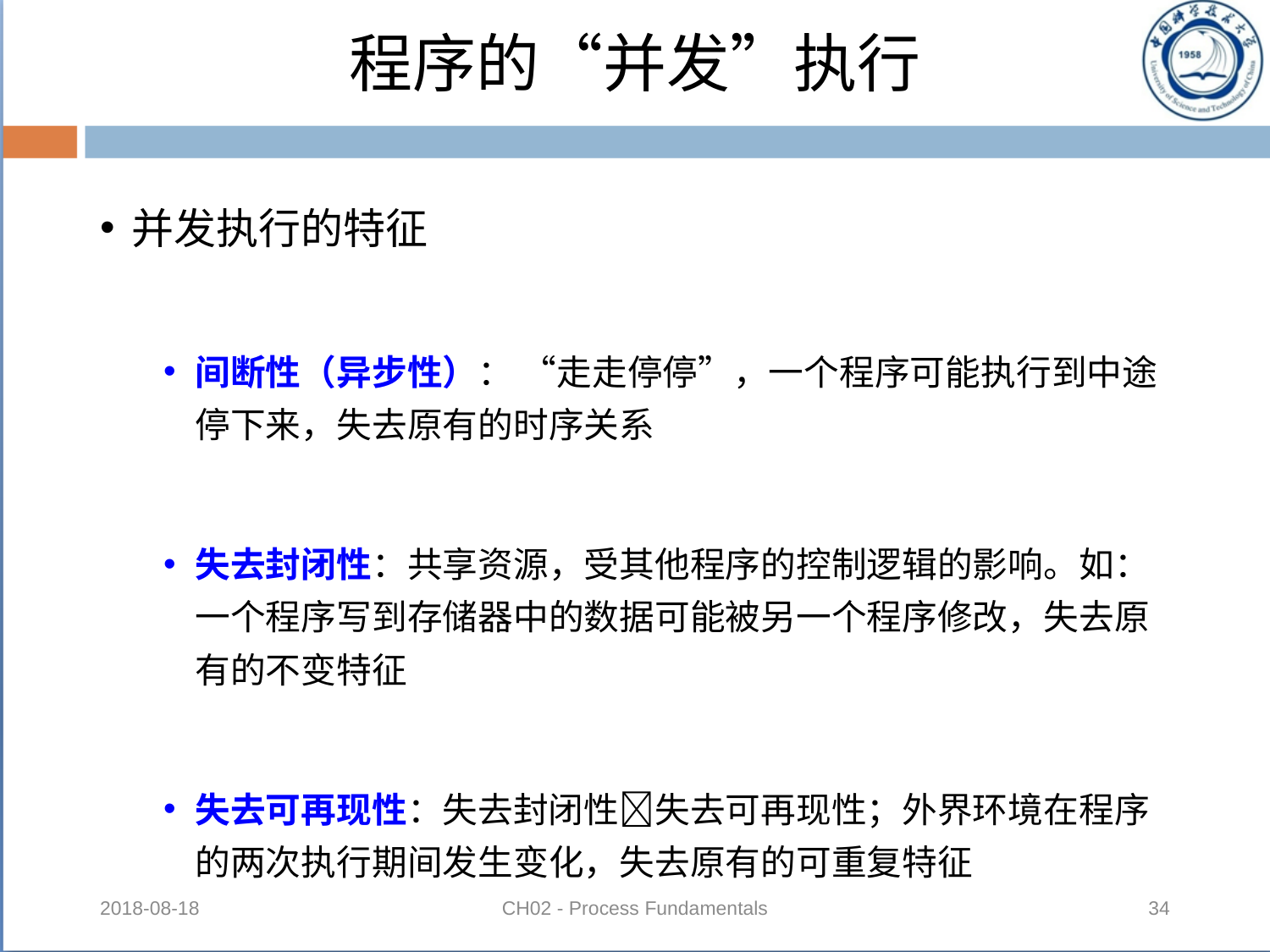

# 程序的“并发”执行
并发执行的特征

间断性（异步性）： “走走停停”，一个程序可能执行到中途停下来，失去原有的时序关系

失去封闭性：共享资源，受其他程序的控制逻辑的影响。如：一个程序写到存储器中的数据可能被另一个程序修改，失去原有的不变特征

失去可再现性：失去封闭性→失去可再现性；外界环境在程序的两次执行期间发生变化，失去原有的可重复特征
2018-08-18
CH02 - Process Fundamentals
34